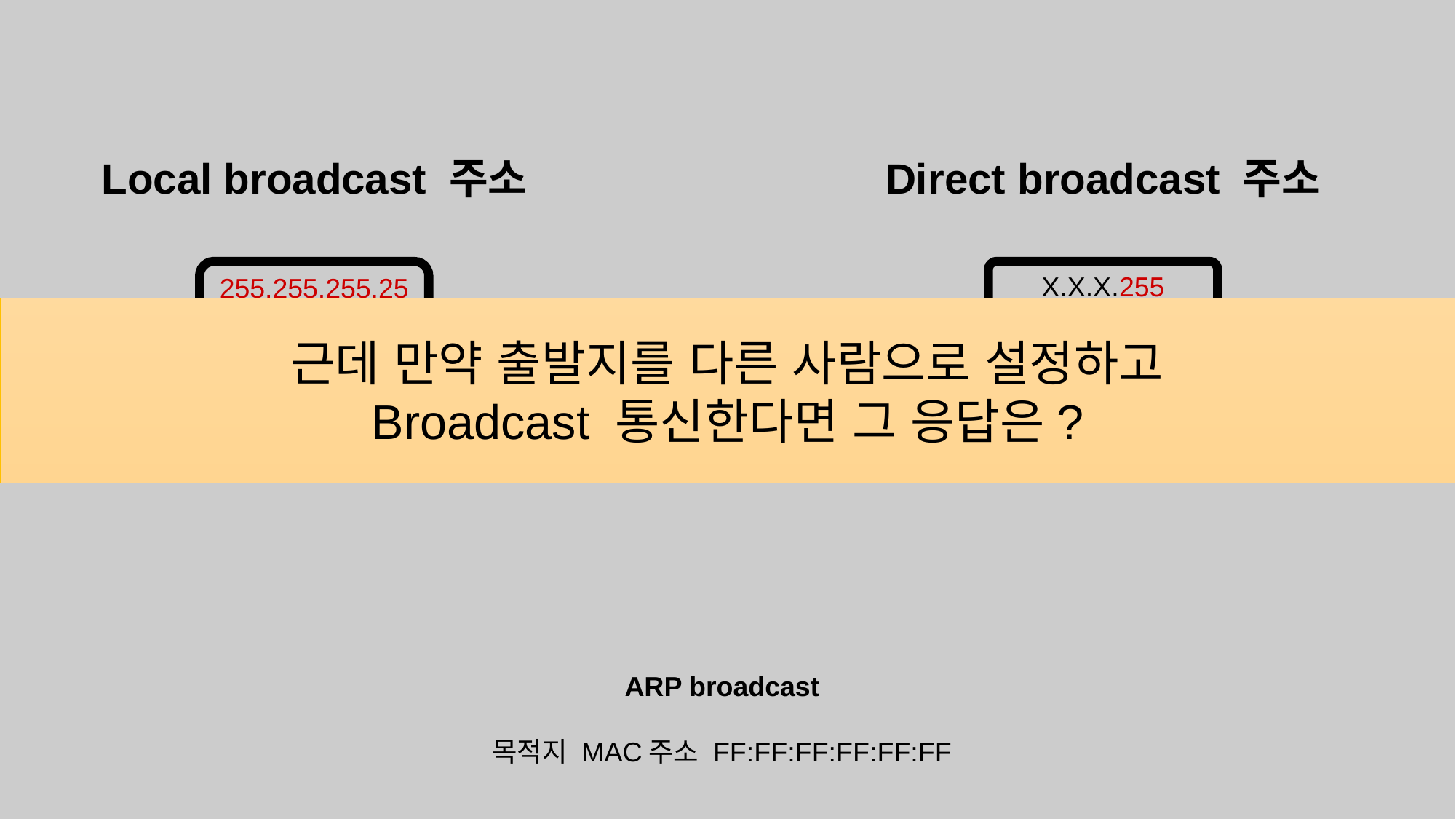

Local broadcast 주소
Direct broadcast 주소
255.255.255.255
X.X.X.255
근데 만약 출발지를 다른 사람으로 설정하고
Broadcast 통신한다면 그 응답은?
192.168.0.x 네트워크 주소를 가진 애들

       서브넷을 계산해야 함
기본적인 브로드캐스트 주소...전부다 뿌림

       근데 라우터를 넘어가지 못함
ARP broadcast

목적지 MAC주소 FF:FF:FF:FF:FF:FF